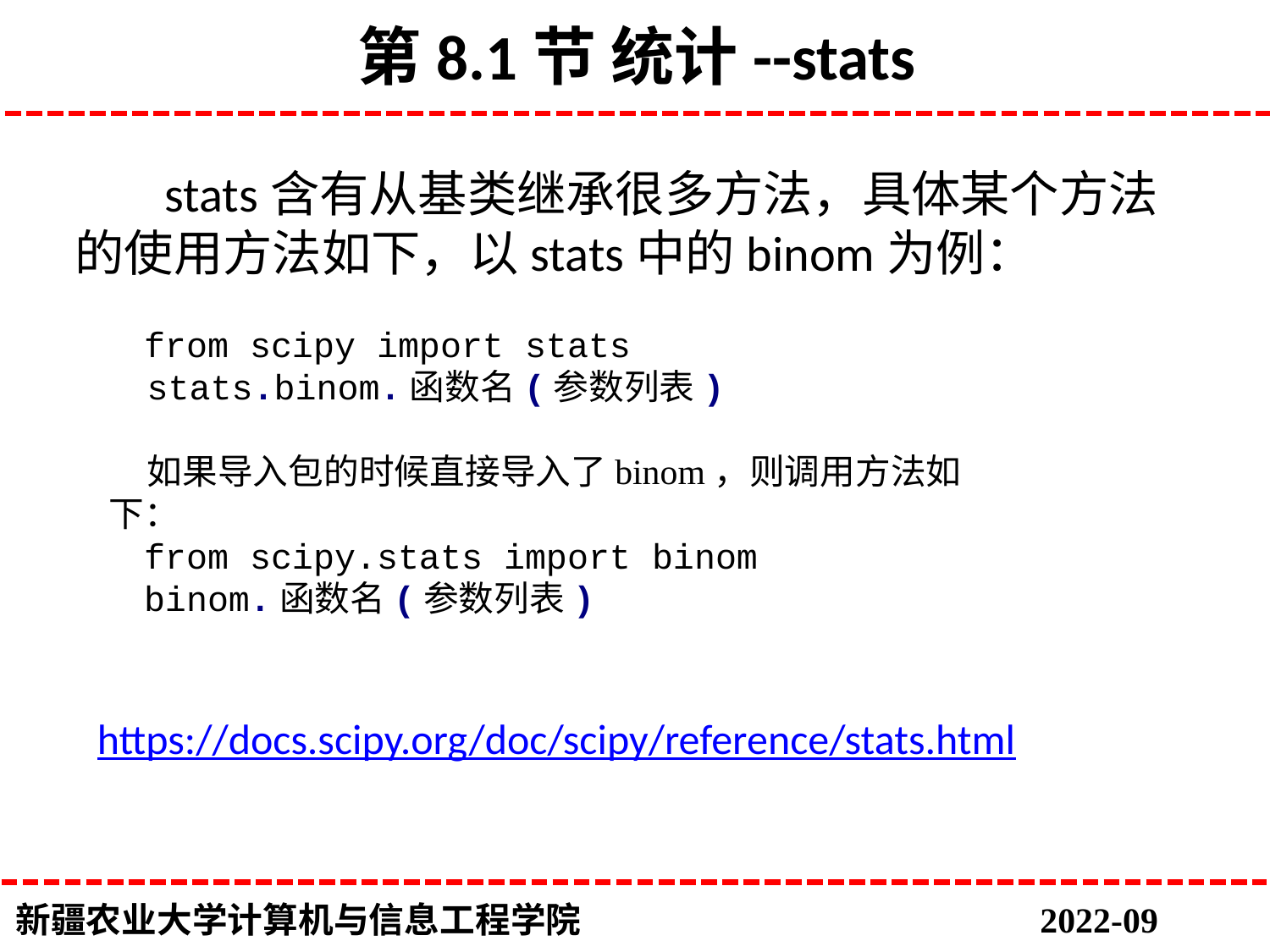

# 第8.1节 统计--stats
        stats含有从基类继承很多方法，具体某个方法的使用方法如下，以stats中的binom为例：
from scipy import stats
stats.binom.函数名(参数列表)

如果导入包的时候直接导入了binom，则调用方法如下：
from scipy.stats import binom
binom.函数名(参数列表)
https://docs.scipy.org/doc/scipy/reference/stats.html